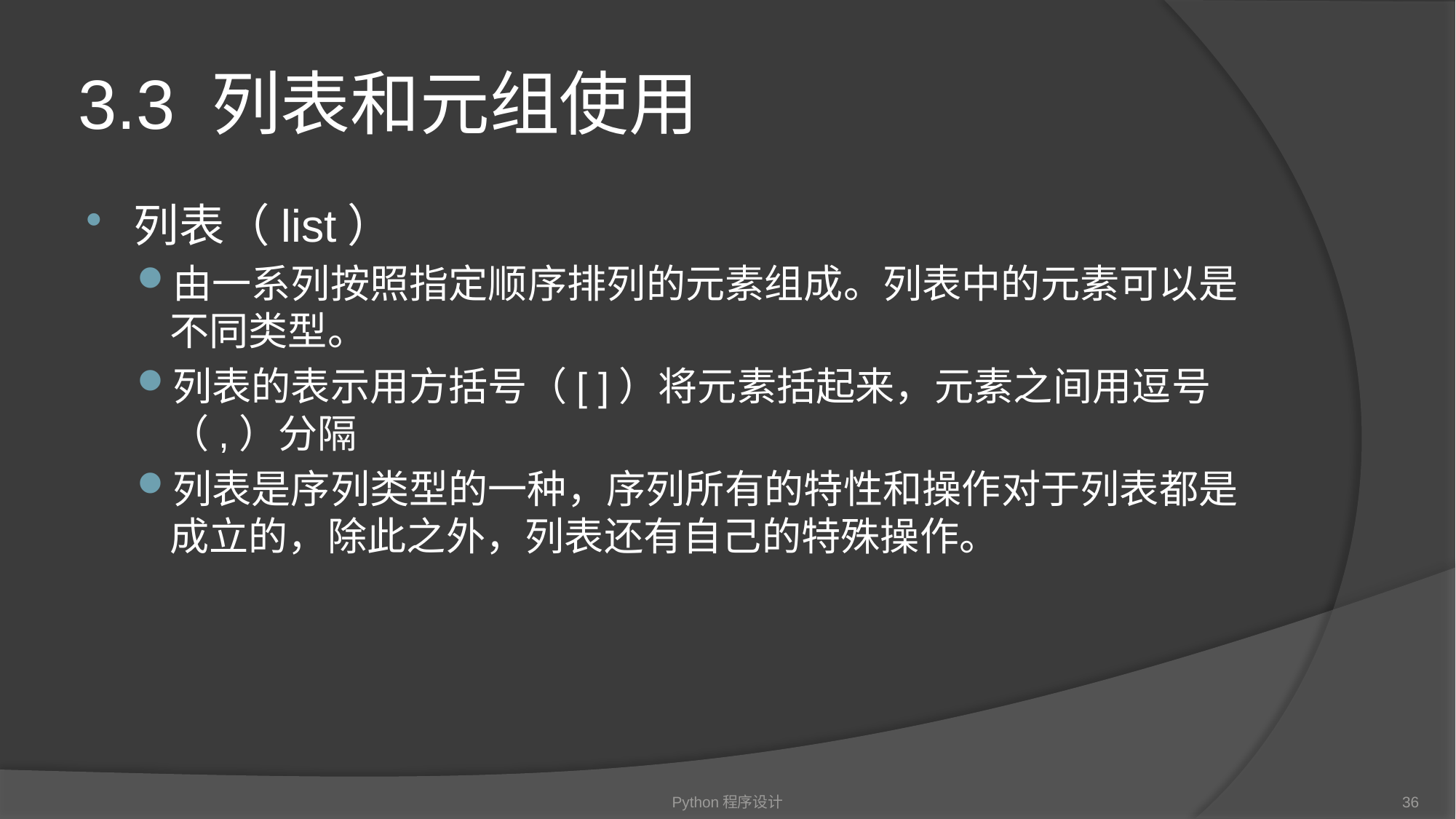

# 3.3 列表和元组使用
列表（list）
由一系列按照指定顺序排列的元素组成。列表中的元素可以是不同类型。
列表的表示用方括号（[ ]）将元素括起来，元素之间用逗号（,）分隔
列表是序列类型的一种，序列所有的特性和操作对于列表都是成立的，除此之外，列表还有自己的特殊操作。
Python程序设计
36